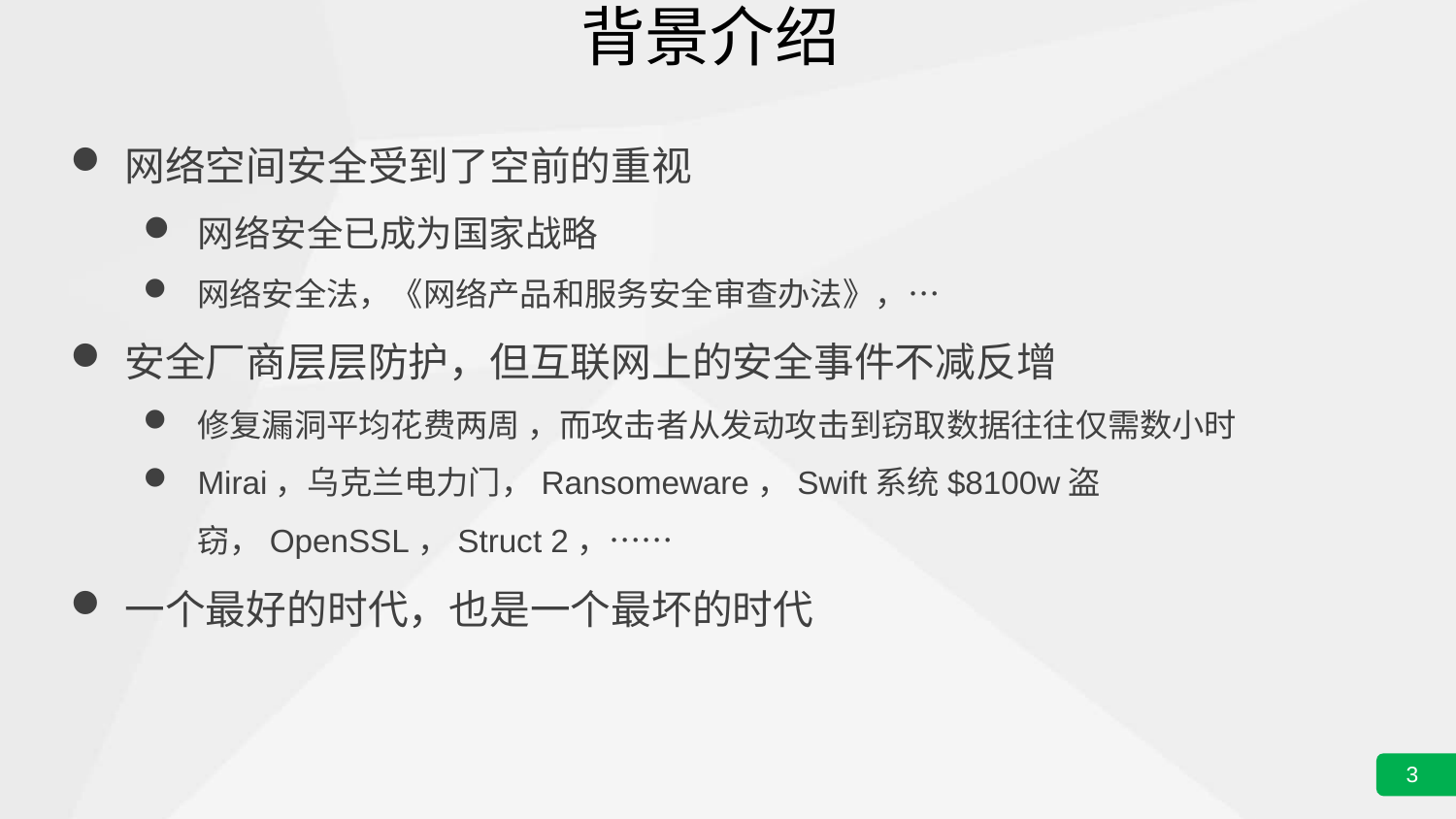

# 背景介绍
网络空间安全受到了空前的重视
网络安全已成为国家战略
网络安全法，《网络产品和服务安全审查办法》，…
安全厂商层层防护，但互联网上的安全事件不减反增
修复漏洞平均花费两周 ，而攻击者从发动攻击到窃取数据往往仅需数小时
Mirai，乌克兰电力门，Ransomeware，Swift系统$8100w盗窃，OpenSSL，Struct 2，……
一个最好的时代，也是一个最坏的时代